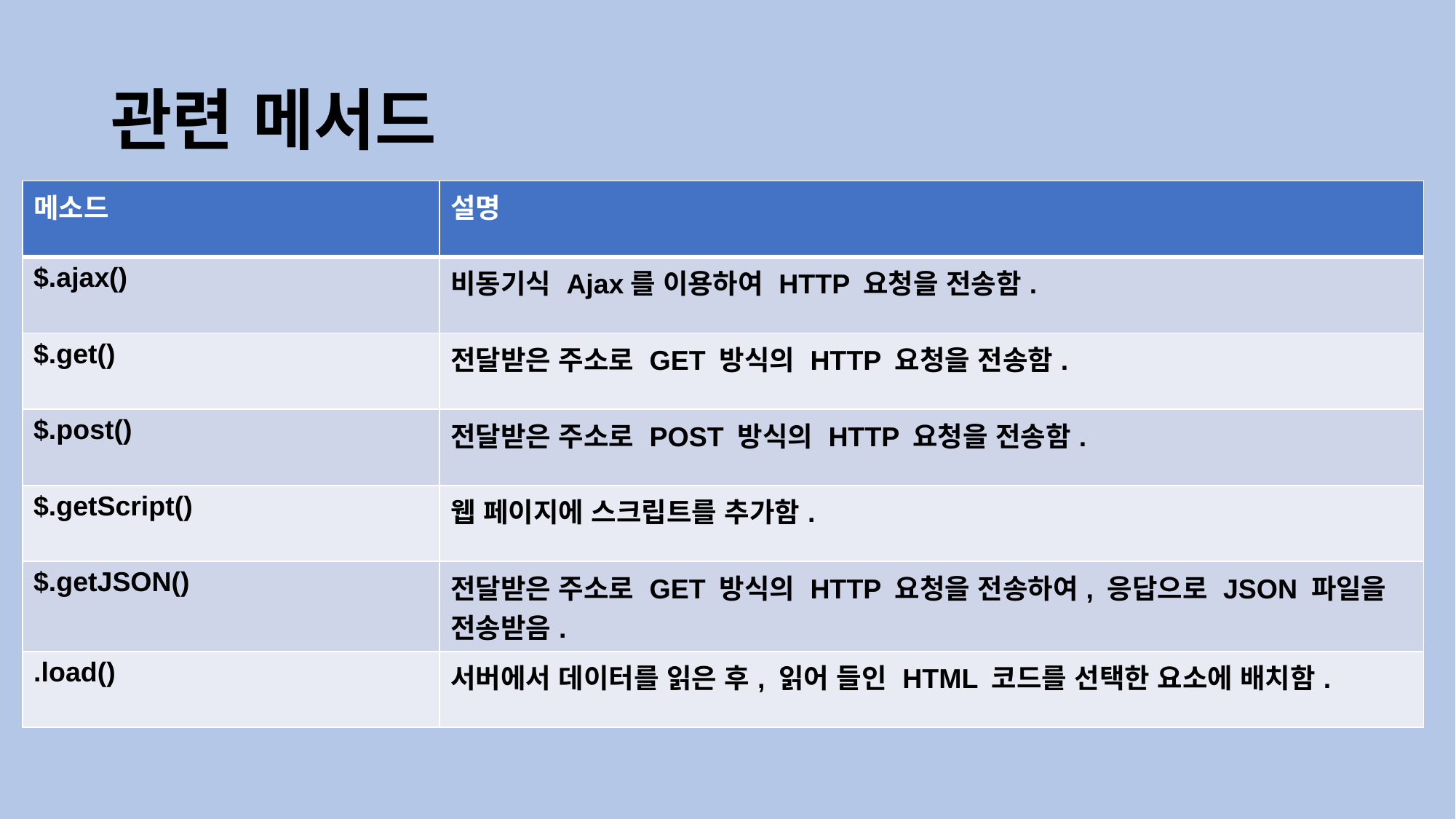

# 관련 메서드
| 메소드 | 설명 |
| --- | --- |
| $.ajax() | 비동기식 Ajax를 이용하여 HTTP 요청을 전송함. |
| $.get() | 전달받은 주소로 GET 방식의 HTTP 요청을 전송함. |
| $.post() | 전달받은 주소로 POST 방식의 HTTP 요청을 전송함. |
| $.getScript() | 웹 페이지에 스크립트를 추가함. |
| $.getJSON() | 전달받은 주소로 GET 방식의 HTTP 요청을 전송하여, 응답으로 JSON 파일을 전송받음. |
| .load() | 서버에서 데이터를 읽은 후, 읽어 들인 HTML 코드를 선택한 요소에 배치함. |